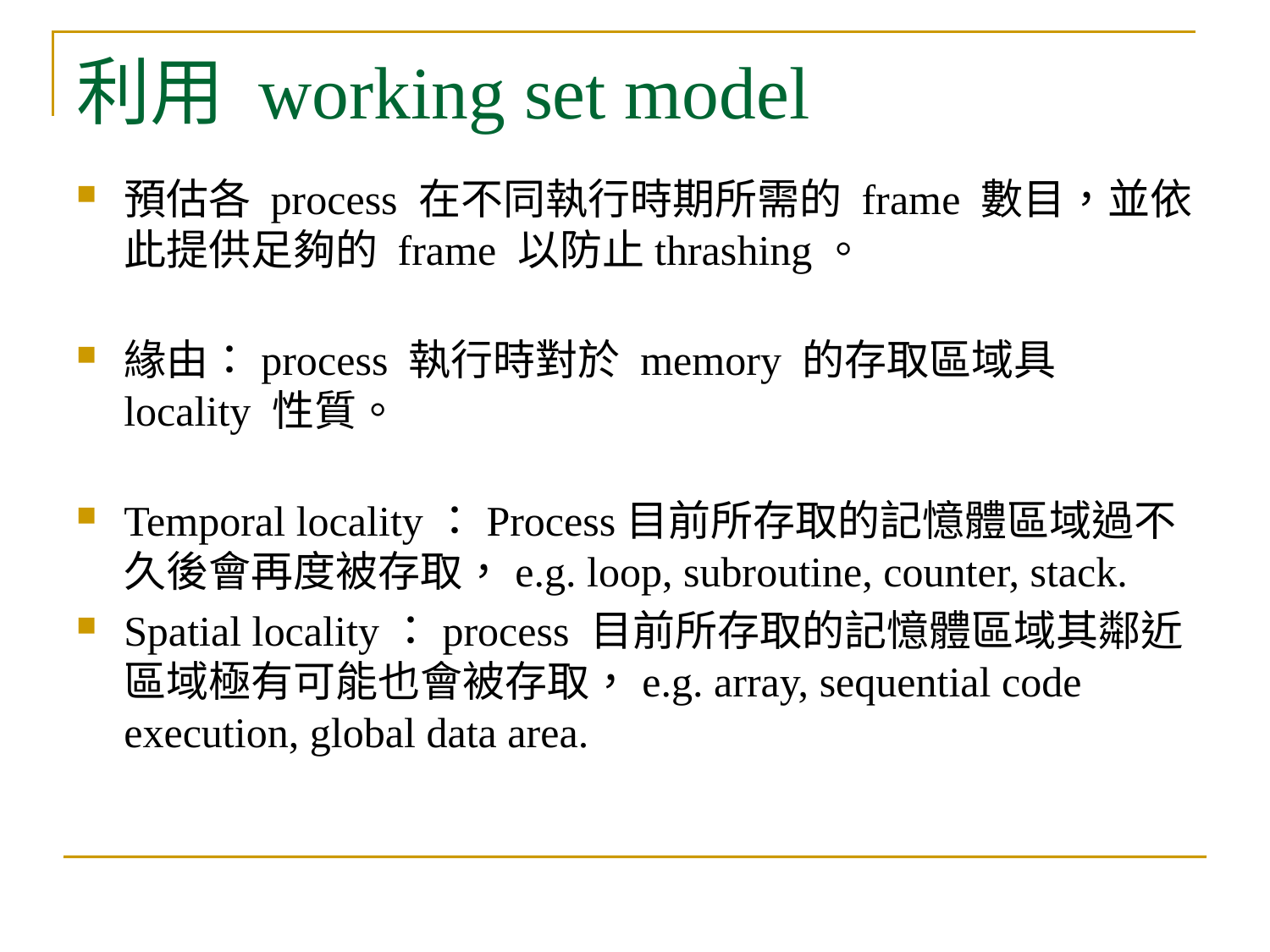

# 利用 working set model
預估各 process 在不同執行時期所需的 frame 數目，並依此提供足夠的 frame 以防止thrashing。
緣由：process 執行時對於 memory 的存取區域具 locality 性質。
Temporal locality：Process目前所存取的記憶體區域過不久後會再度被存取，e.g. loop, subroutine, counter, stack.
Spatial locality：process 目前所存取的記憶體區域其鄰近區域極有可能也會被存取，e.g. array, sequential code execution, global data area.